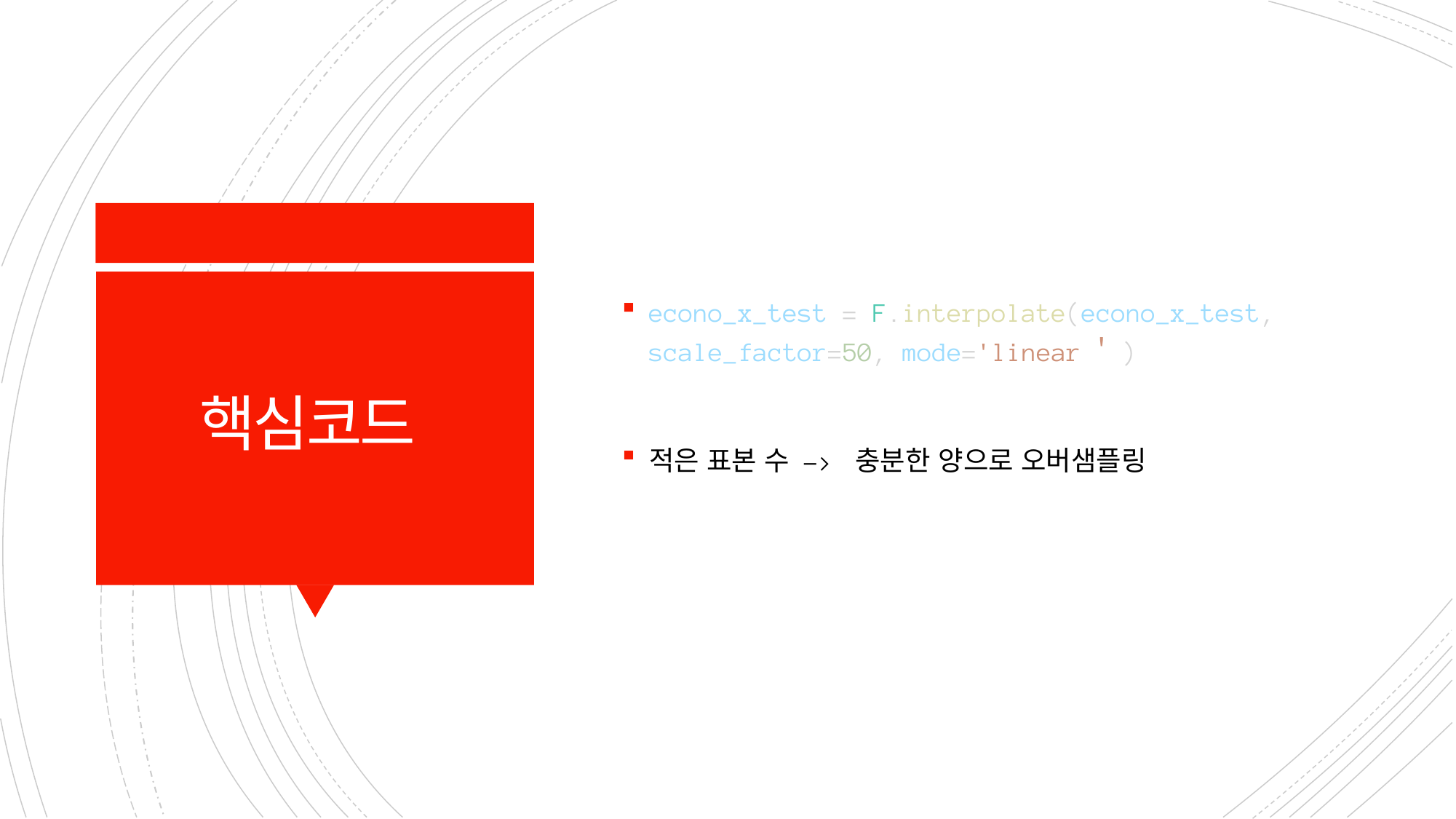

econo_x_test = F.interpolate(econo_x_test, scale_factor=50, mode='linear＇)

적은 표본 수 -> 충분한 양으로 오버샘플링

# 핵심코드